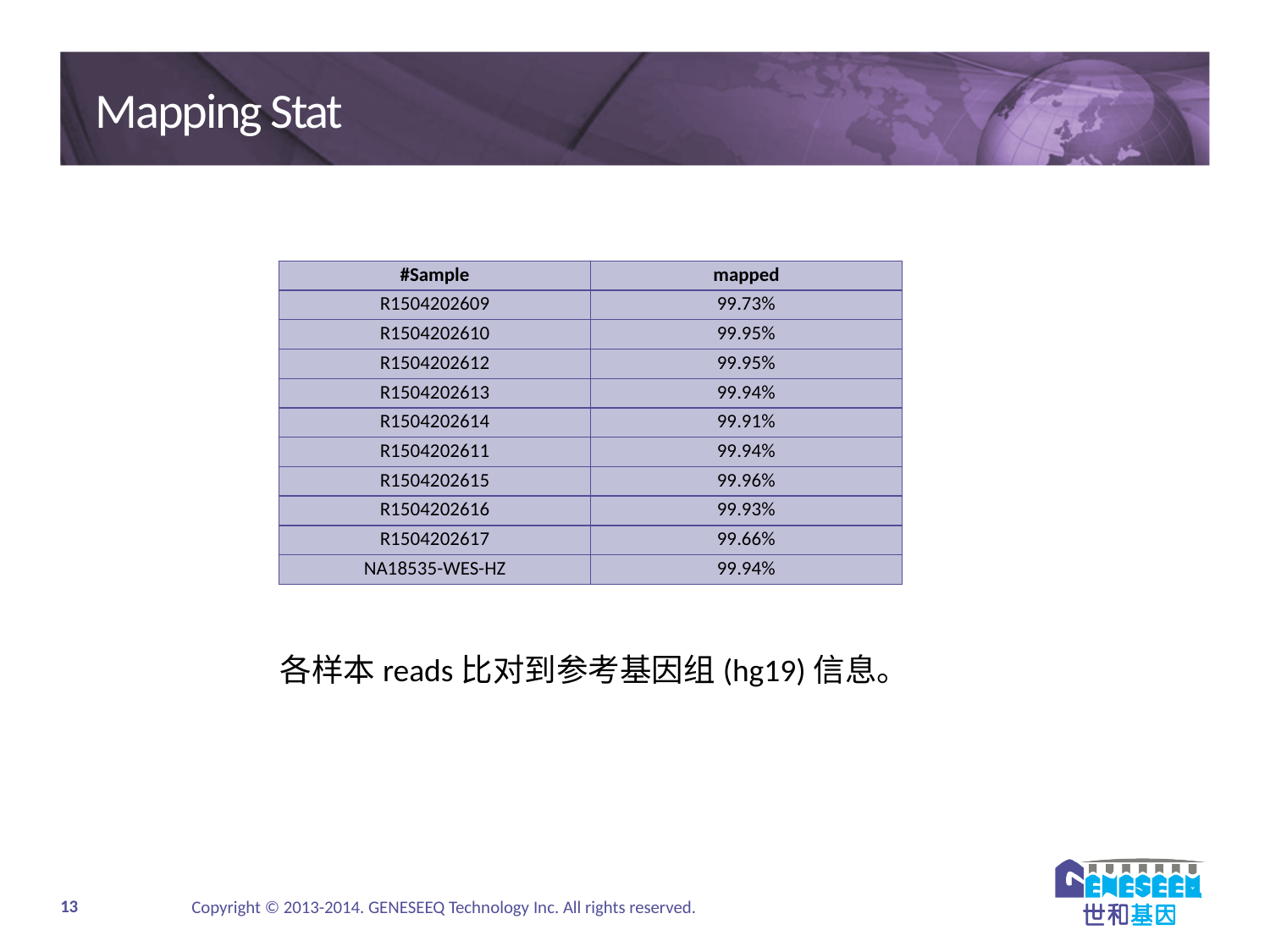

# Mapping Stat
| #Sample | mapped |
| --- | --- |
| R1504202609 | 99.73% |
| R1504202610 | 99.95% |
| R1504202612 | 99.95% |
| R1504202613 | 99.94% |
| R1504202614 | 99.91% |
| R1504202611 | 99.94% |
| R1504202615 | 99.96% |
| R1504202616 | 99.93% |
| R1504202617 | 99.66% |
| NA18535-WES-HZ | 99.94% |
各样本reads比对到参考基因组(hg19)信息。

Copyright © 2013-2014. GENESEEQ Technology Inc. All rights reserved.
13